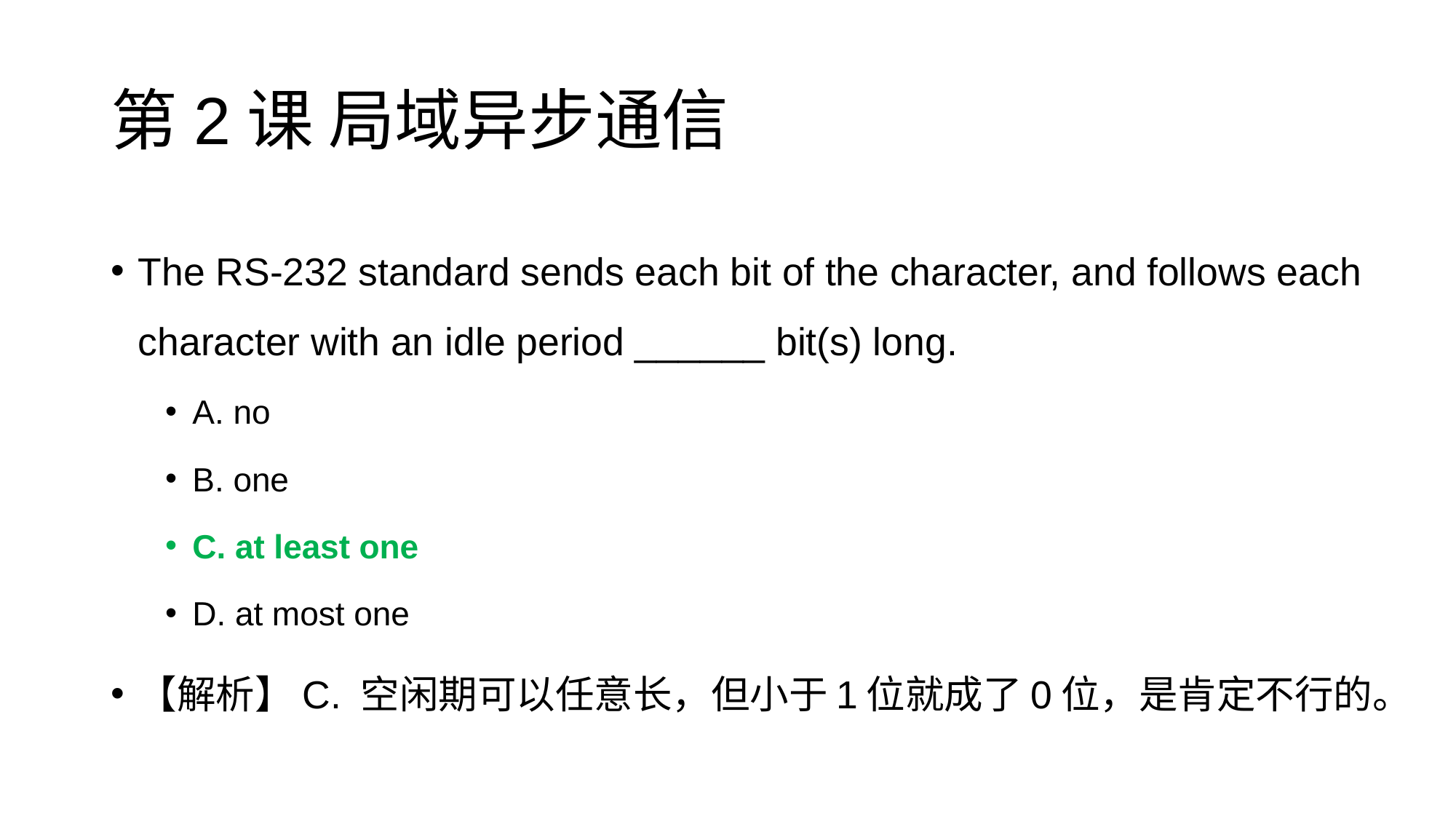

# 第2课 局域异步通信
The RS-232 standard sends each bit of the character, and follows each character with an idle period ______ bit(s) long.
A. no
B. one
C. at least one
D. at most one
【解析】C. 空闲期可以任意长，但小于1位就成了0位，是肯定不行的。